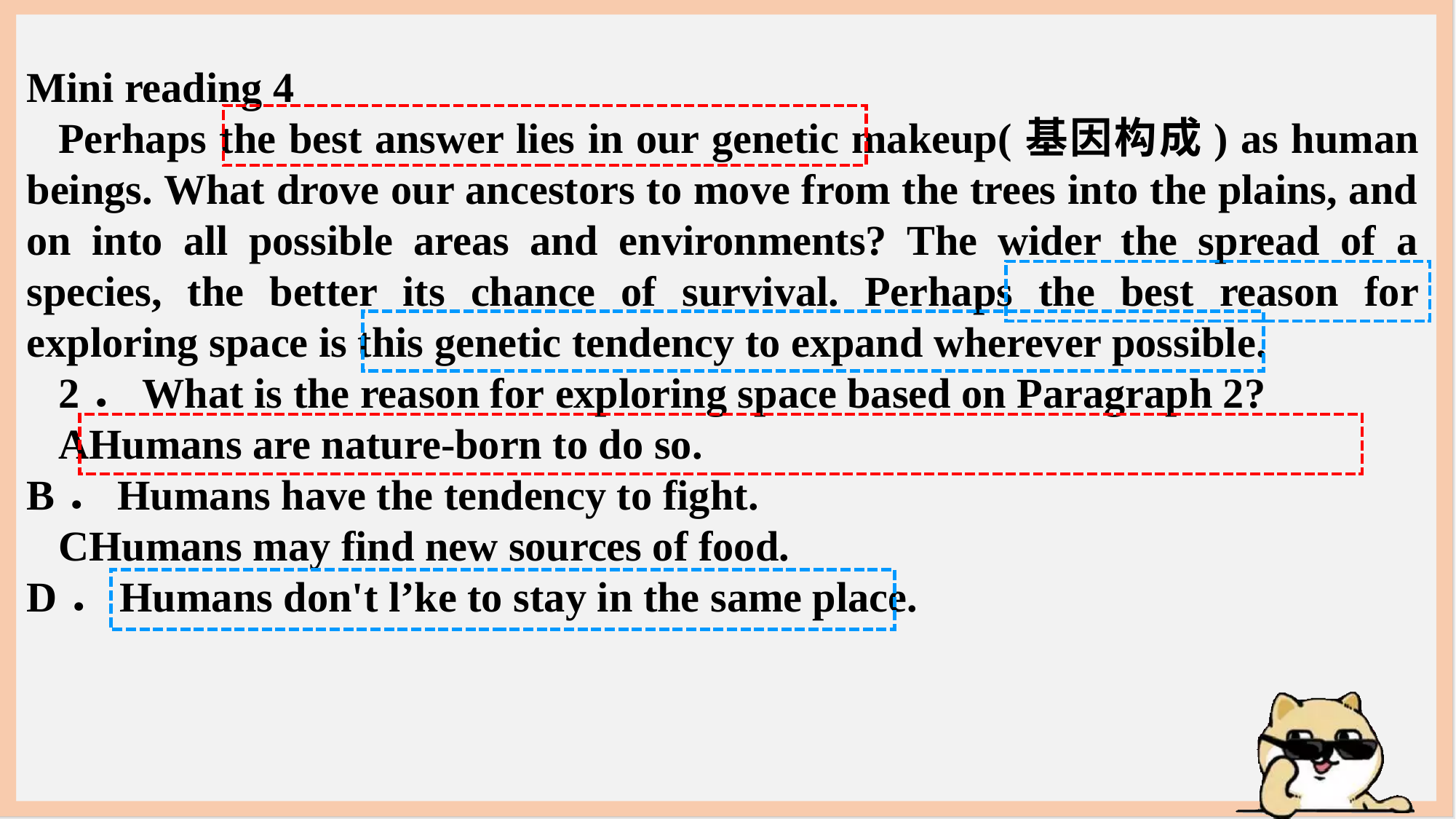

Mini reading 4
Perhaps the best answer lies in our genetic makeup(基因构成) as human beings. What drove our ancestors to move from the trees into the plains, and on into all possible areas and environments? The wider the spread of a species, the better its chance of survival. Perhaps the best reason for exploring space is this genetic tendency to expand wherever possible.
2．What is the reason for exploring space based on Paragraph 2?
AHumans are nature-born to do so.       B．Humans have the tendency to fight.
CHumans may find new sources of food.   D．Humans don't l’ke to stay in the same place.